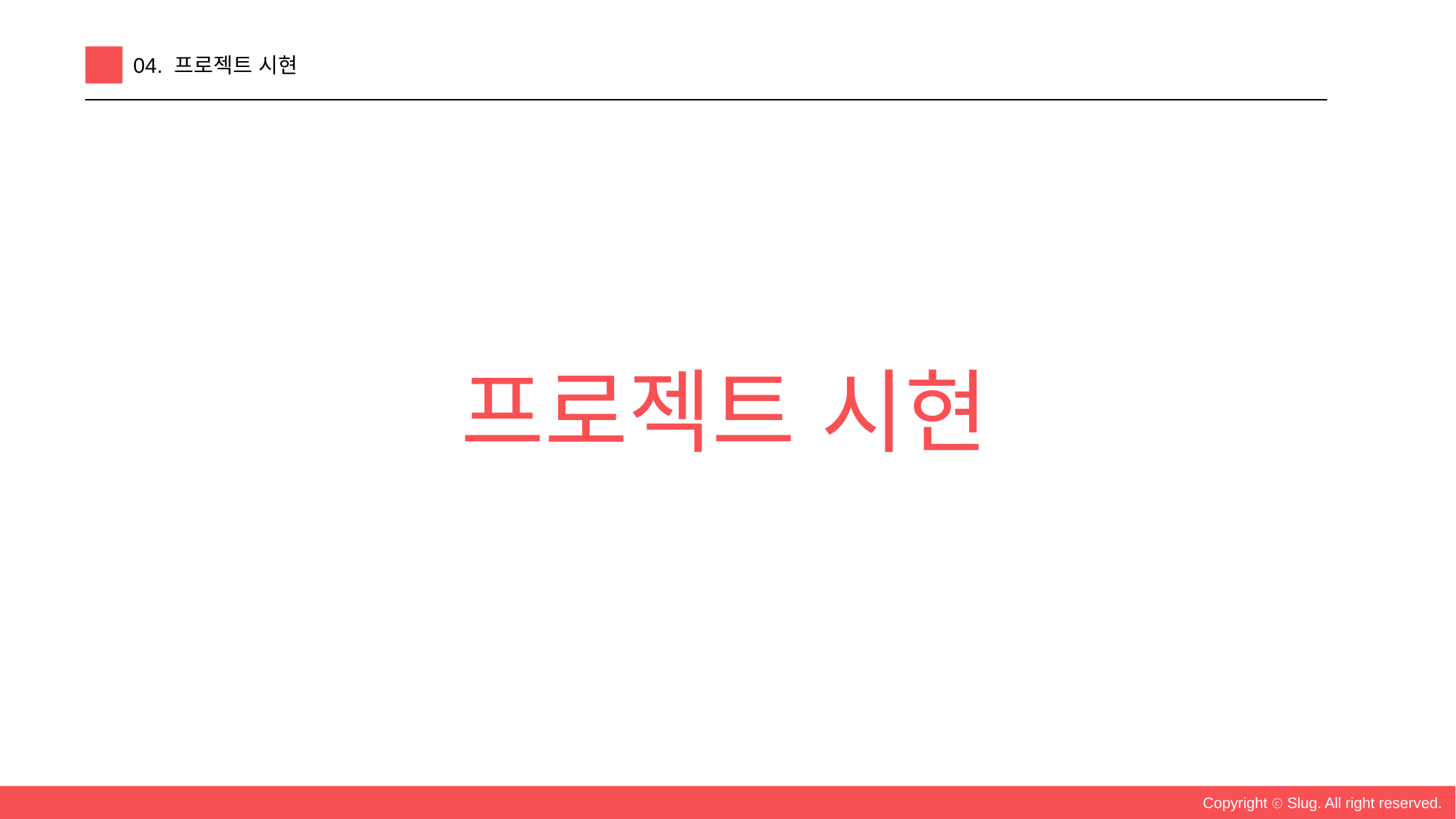

04. 프로젝트 시현
프로젝트 시현

Copyright ⓒ Slug. All right reserved.